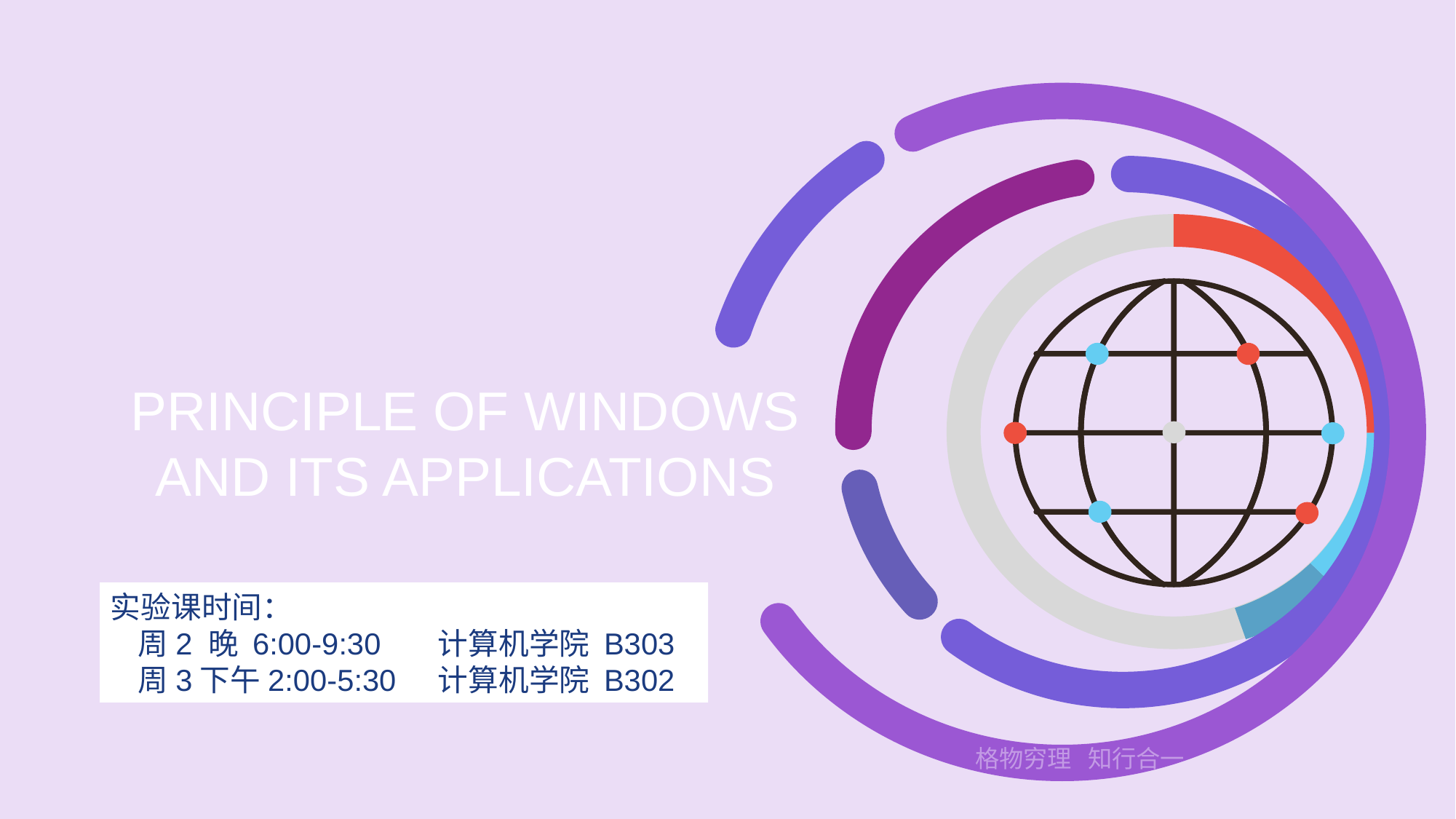

实验课时间：
   周2 晚 6:00-9:30	计算机学院 B303
   周3下午2:00-5:30	计算机学院 B302